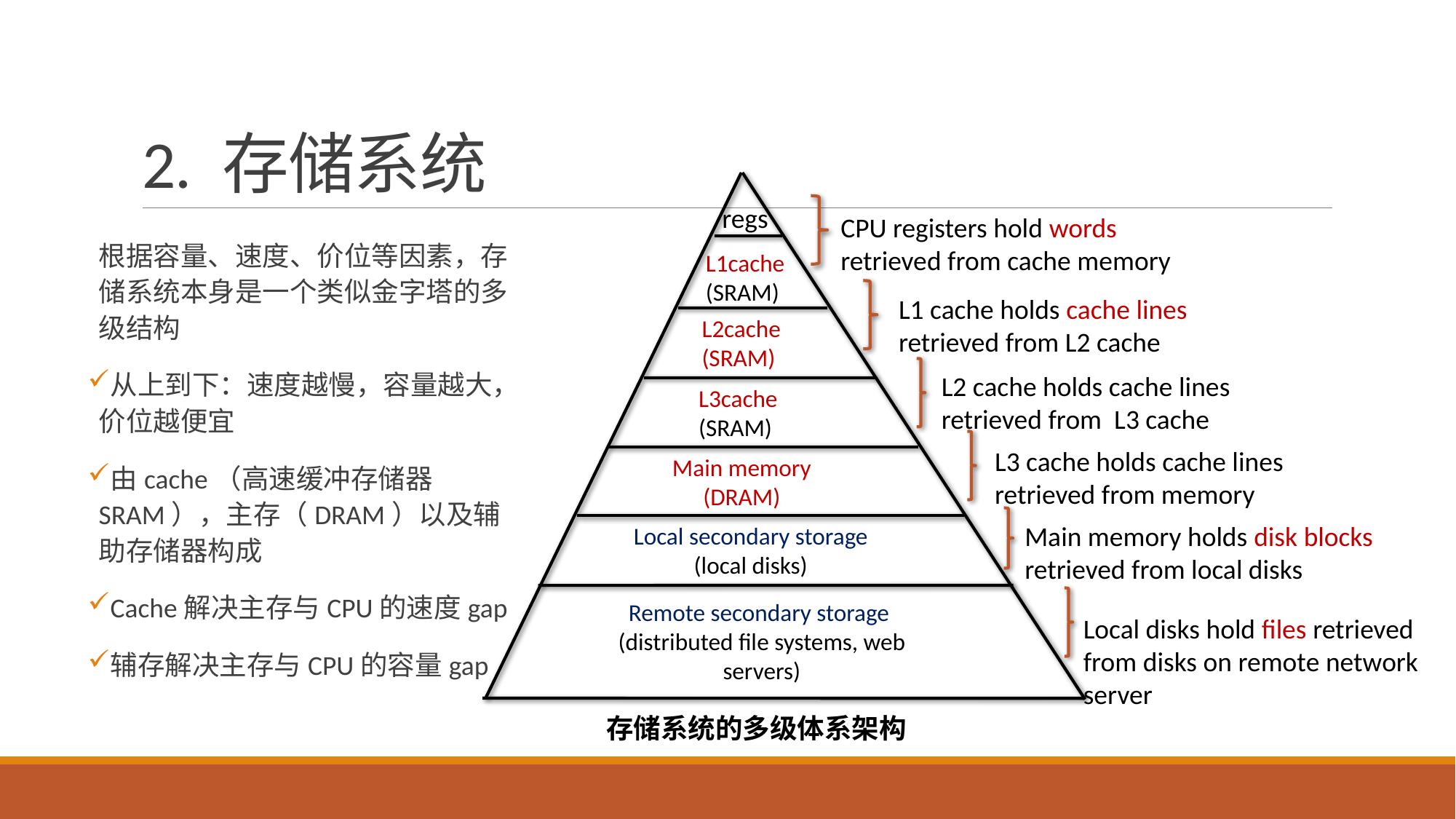

# 2. 存储系统
regs
L1cache
(SRAM)
L2cache
(SRAM)
L3cache
(SRAM)
Main memory
(DRAM)
Local secondary storage
(local disks)
Remote secondary storage
(distributed file systems, web servers)

CPU registers hold words retrieved from cache memory
根据容量、速度、价位等因素，存储系统本身是一个类似金字塔的多级结构
从上到下：速度越慢，容量越大，价位越便宜
由cache（高速缓冲存储器SRAM），主存（DRAM）以及辅助存储器构成
Cache解决主存与CPU的速度gap
辅存解决主存与CPU的容量gap

L1 cache holds cache lines retrieved from L2 cache

L2 cache holds cache lines retrieved from  L3 cache

L3 cache holds cache lines retrieved from memory

Main memory holds disk blocks retrieved from local disks

Local disks hold files retrieved from disks on remote network server
存储系统的多级体系架构